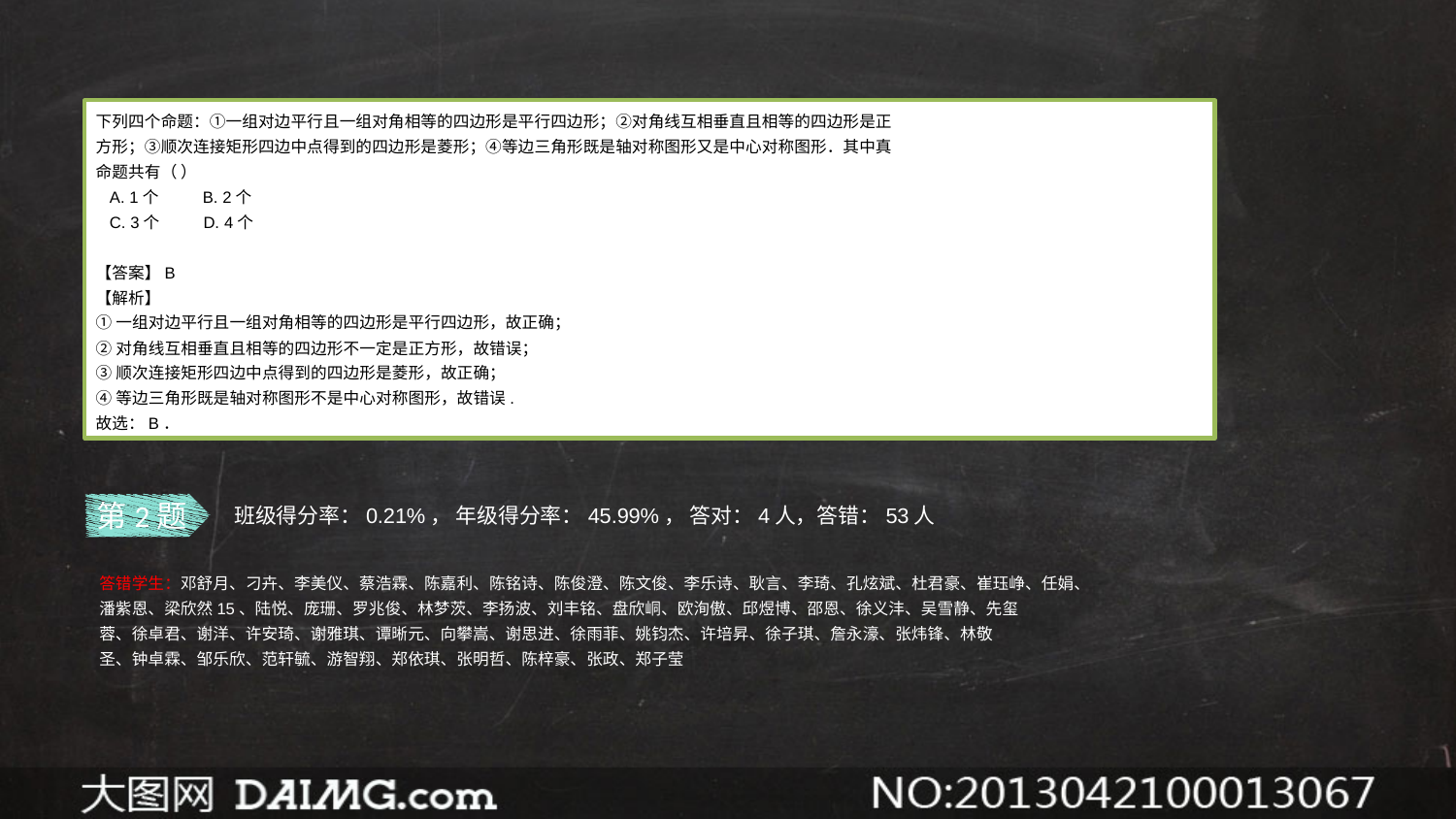

下列四个命题：①一组对边平行且一组对角相等的四边形是平行四边形；②对角线互相垂直且相等的四边形是正
方形；③顺次连接矩形四边中点得到的四边形是菱形；④等边三角形既是轴对称图形又是中心对称图形．其中真
命题共有（ ）
   A. 1个           B. 2个
   C. 3个           D. 4个

【答案】B
【解析】
①一组对边平行且一组对角相等的四边形是平行四边形，故正确；
②对角线互相垂直且相等的四边形不一定是正方形，故错误；
③顺次连接矩形四边中点得到的四边形是菱形，故正确；
④等边三角形既是轴对称图形不是中心对称图形，故错误.
故选：B．
班级得分率：0.21%， 年级得分率：45.99%， 答对：4人，答错：53人
第2题
答错学生：邓舒月、刁卉、李美仪、蔡浩霖、陈嘉利、陈铭诗、陈俊澄、陈文俊、李乐诗、耿言、李琦、孔炫斌、杜君豪、崔珏峥、任娟、
潘紫恩、梁欣然15、陆悦、庞珊、罗兆俊、林梦茨、李扬波、刘丰铭、盘欣峒、欧洵傲、邱煜博、邵恩、徐义沣、吴雪静、先玺
蓉、徐卓君、谢洋、许安琦、谢雅琪、谭晰元、向攀嵩、谢思进、徐雨菲、姚钧杰、许培昇、徐子琪、詹永濠、张炜锋、林敬
圣、钟卓霖、邹乐欣、范轩毓、游智翔、郑依琪、张明哲、陈梓豪、张政、郑子莹